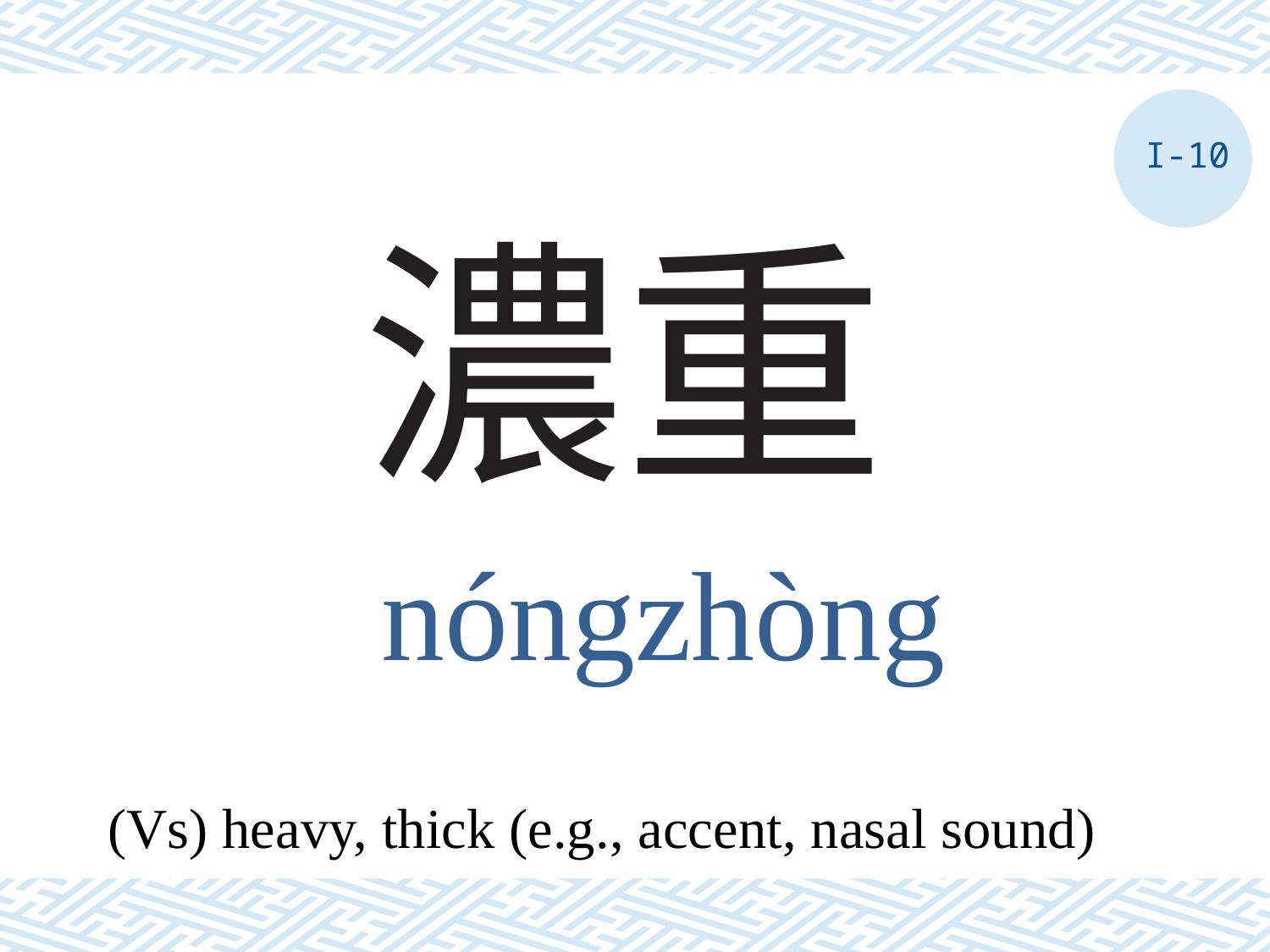

I-10

# 濃重
nóngzhòng
(Vs) heavy, thick (e.g., accent, nasal sound)